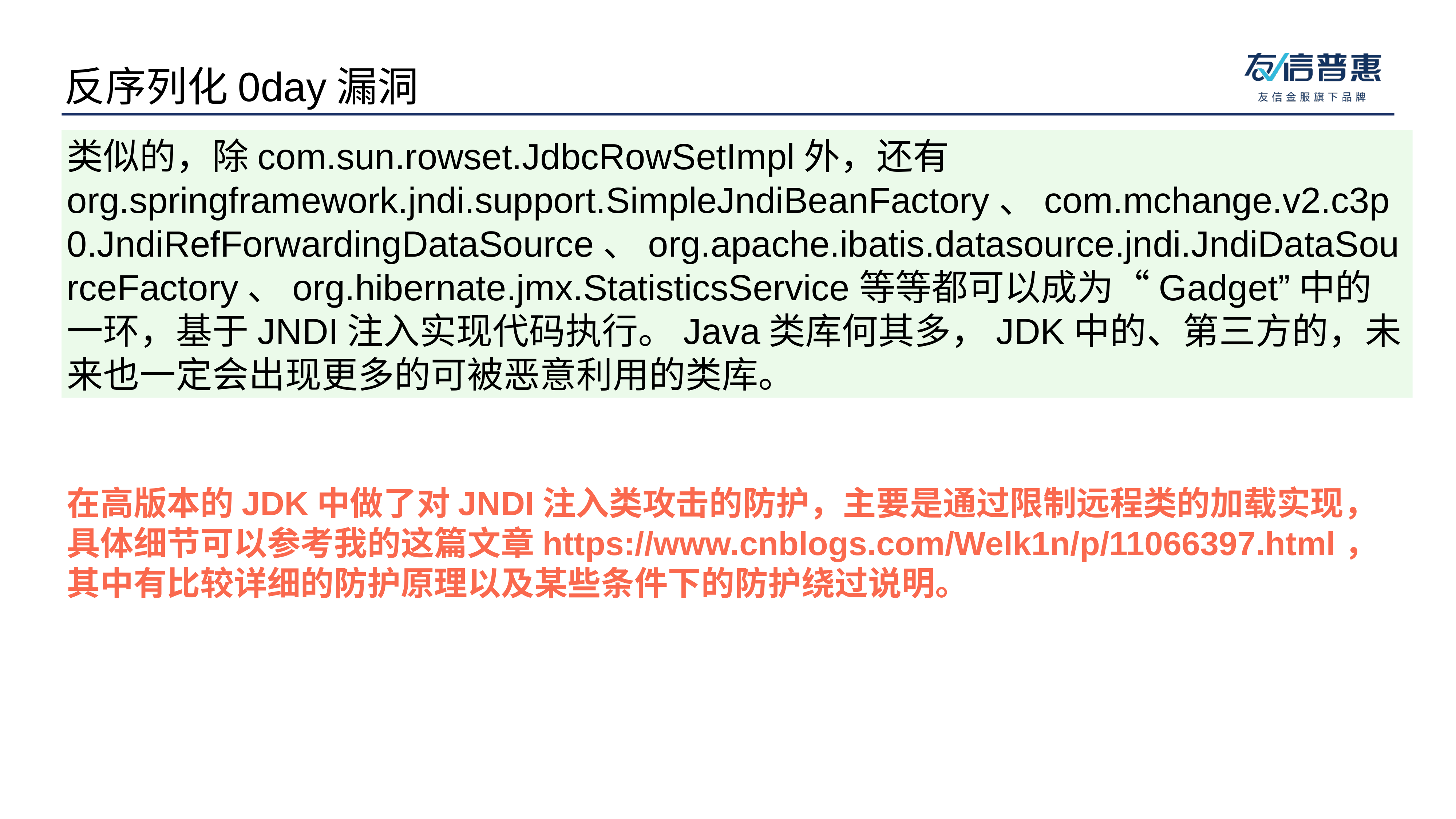

反序列化0day漏洞
类似的，除com.sun.rowset.JdbcRowSetImpl外，还有org.springframework.jndi.support.SimpleJndiBeanFactory、com.mchange.v2.c3p0.JndiRefForwardingDataSource、org.apache.ibatis.datasource.jndi.JndiDataSourceFactory、org.hibernate.jmx.StatisticsService等等都可以成为“Gadget”中的一环，基于JNDI注入实现代码执行。Java类库何其多，JDK中的、第三方的，未来也一定会出现更多的可被恶意利用的类库。
在高版本的JDK中做了对JNDI注入类攻击的防护，主要是通过限制远程类的加载实现，具体细节可以参考我的这篇文章https://www.cnblogs.com/Welk1n/p/11066397.html，其中有比较详细的防护原理以及某些条件下的防护绕过说明。